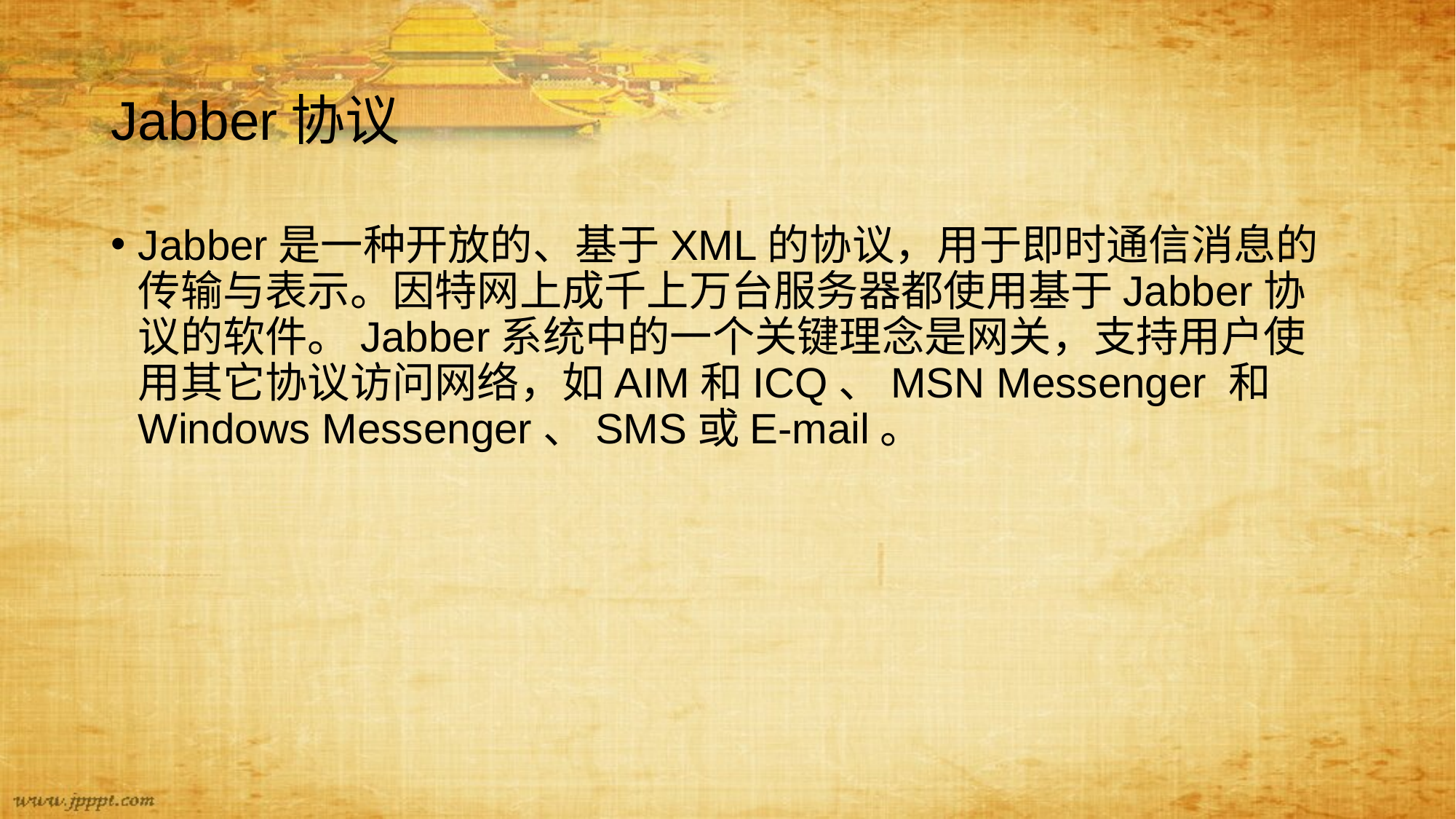

# Jabber协议
Jabber是一种开放的、基于XML的协议，用于即时通信消息的传输与表示。因特网上成千上万台服务器都使用基于Jabber协议的软件。Jabber系统中的一个关键理念是网关，支持用户使用其它协议访问网络，如AIM和ICQ、MSN Messenger 和Windows Messenger、SMS或E-mail。